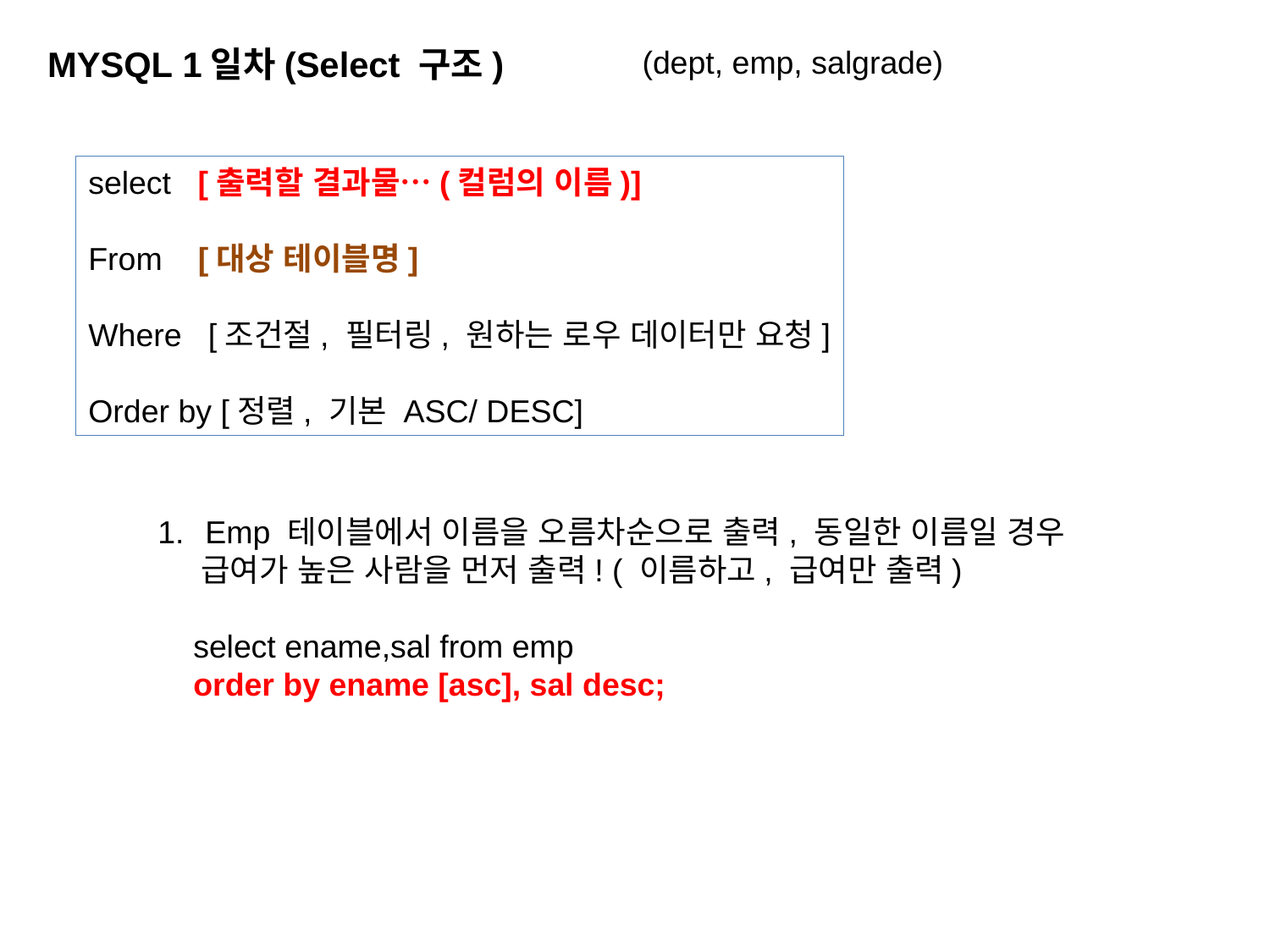

MYSQL 1일차(Select 구조)
(dept, emp, salgrade)
select   [출력할 결과물…(컬럼의 이름)]

From    [대상 테이블명]

Where   [조건절, 필터링, 원하는 로우 데이터만 요청]

Order by [정렬, 기본 ASC/ DESC]
Emp 테이블에서 이름을 오름차순으로 출력, 동일한 이름일 경우
    급여가 높은 사람을 먼저 출력! ( 이름하고, 급여만 출력)

    select ename,sal from emp
    order by ename [asc], sal desc;